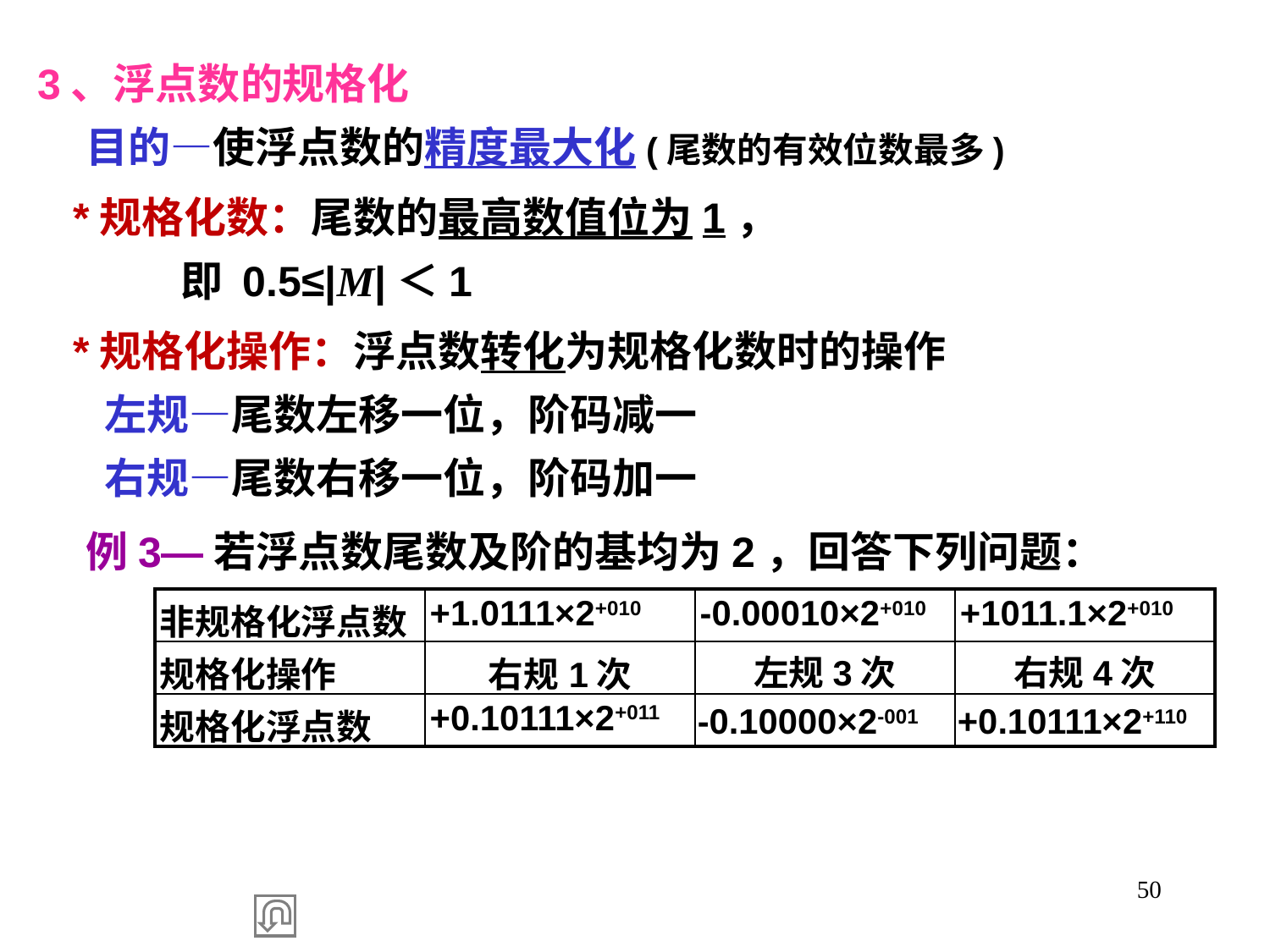

3、浮点数的规格化
    目的—使浮点数的精度最大化(尾数的有效位数最多)
   *规格化数：尾数的最高数值位为1，
              即 0.5≤|M|＜1
   *规格化操作：浮点数转化为规格化数时的操作
      左规—尾数左移一位，阶码减一
      右规—尾数右移一位，阶码加一
    例3—若浮点数尾数及阶的基均为2，回答下列问题：
| 非规格化浮点数 | +1.0111×2+010 | -0.00010×2+010 | +1011.1×2+010 |
| --- | --- | --- | --- |
| 规格化操作 | 右规1次 |  |  |
| 规格化浮点数 | +0.10111×2+011 |  |  |
左规3次
-0.10000×2-001
右规4次
+0.10111×2+110
50